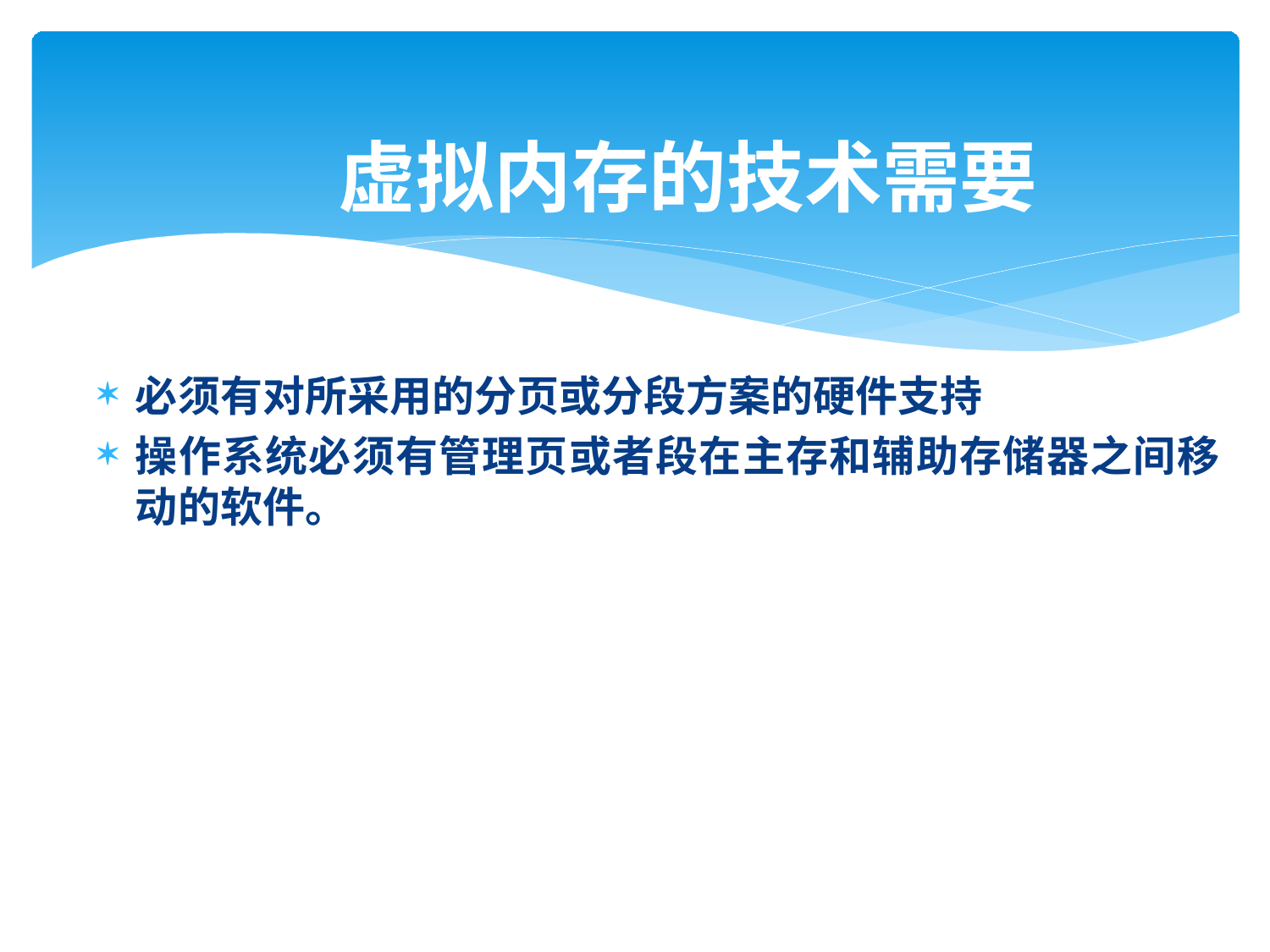

# 虚拟内存的技术需要
必须有对所采用的分页或分段方案的硬件支持
操作系统必须有管理页或者段在主存和辅助存储器之间移 动的软件。